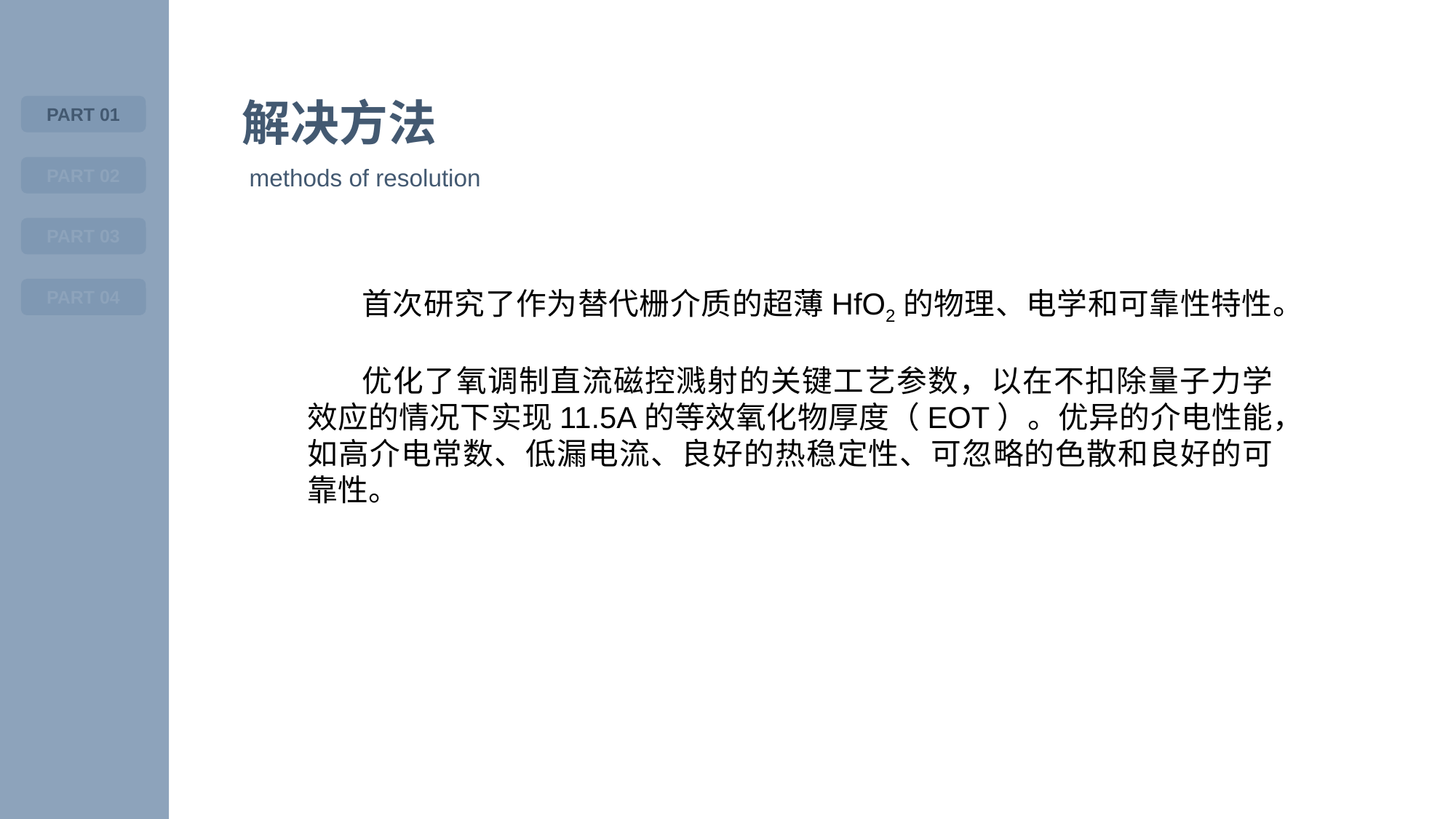

解决方法

PART 01

 methods of resolution
PART 02

PART 03

首次研究了作为替代栅介质的超薄HfO2的物理、电学和可靠性特性。

优化了氧调制直流磁控溅射的关键工艺参数，以在不扣除量子力学效应的情况下实现11.5A的等效氧化物厚度（EOT）。优异的介电性能，如高介电常数、低漏电流、良好的热稳定性、可忽略的色散和良好的可靠性。
PART 04